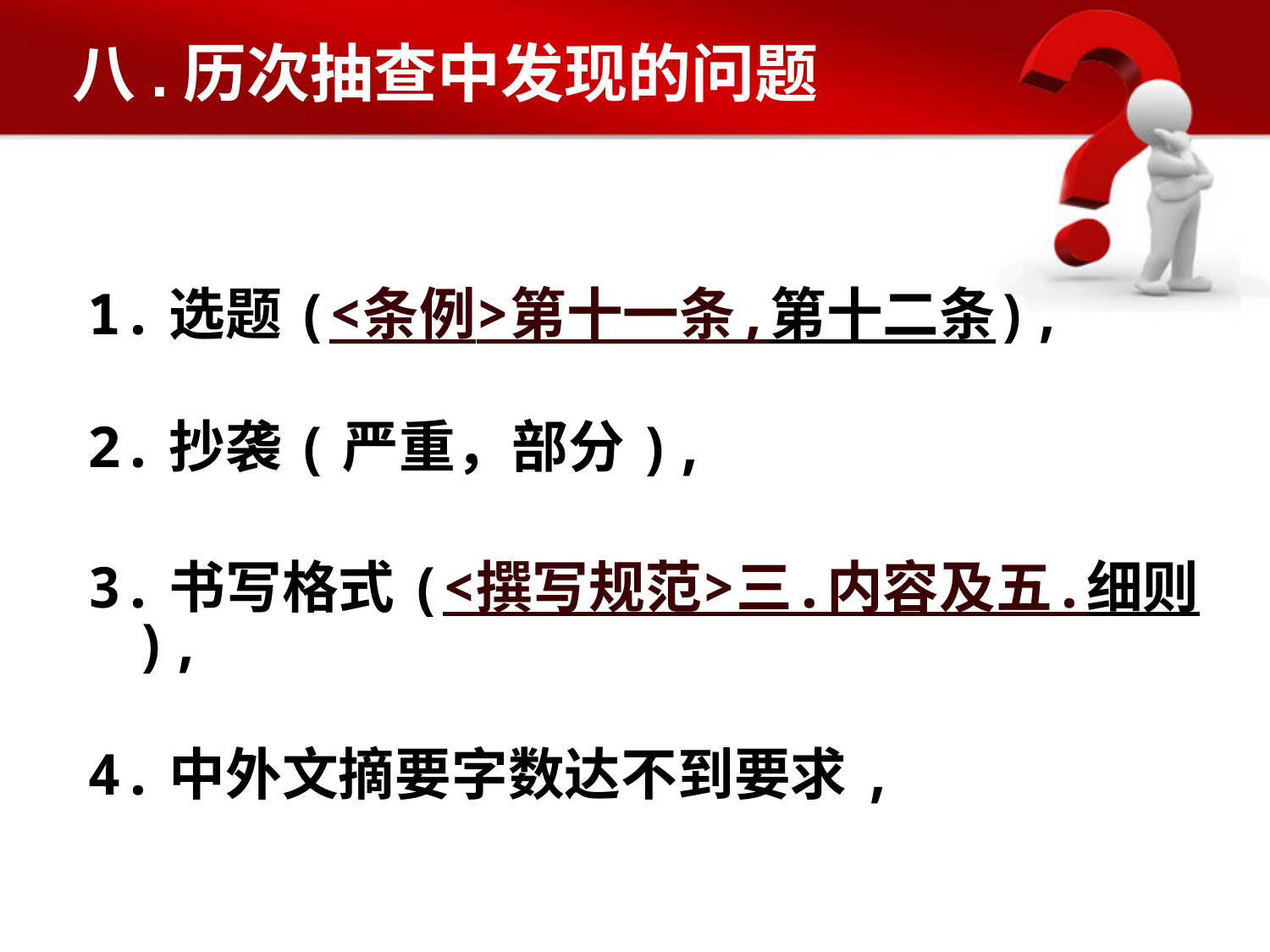

# 八.历次抽查中发现的问题
1.选题(<条例>第十一条,第十二条),

2.抄袭(严重，部分),

3.书写格式(<撰写规范>三.内容及五.细则),

4.中外文摘要字数达不到要求,